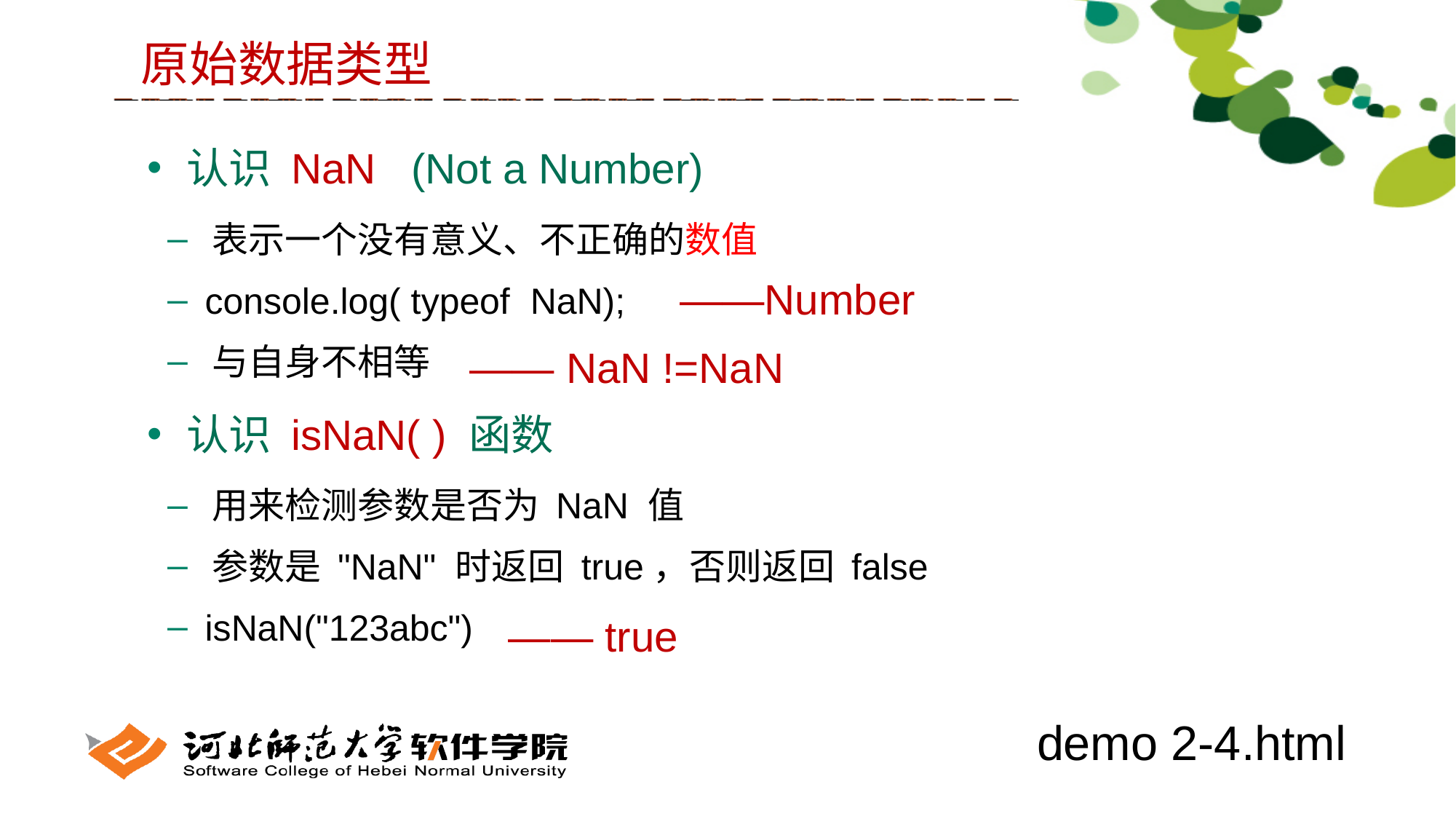

原始数据类型

 认识 NaN   (Not a Number)
 表示一个没有意义、不正确的数值
 console.log( typeof  NaN);
 与自身不相等
 认识 isNaN( ) 函数
 用来检测参数是否为 NaN 值
 参数是 "NaN" 时返回 true，否则返回 false
 isNaN("123abc")

——Number
—— NaN !=NaN
—— true
demo 2-4.html